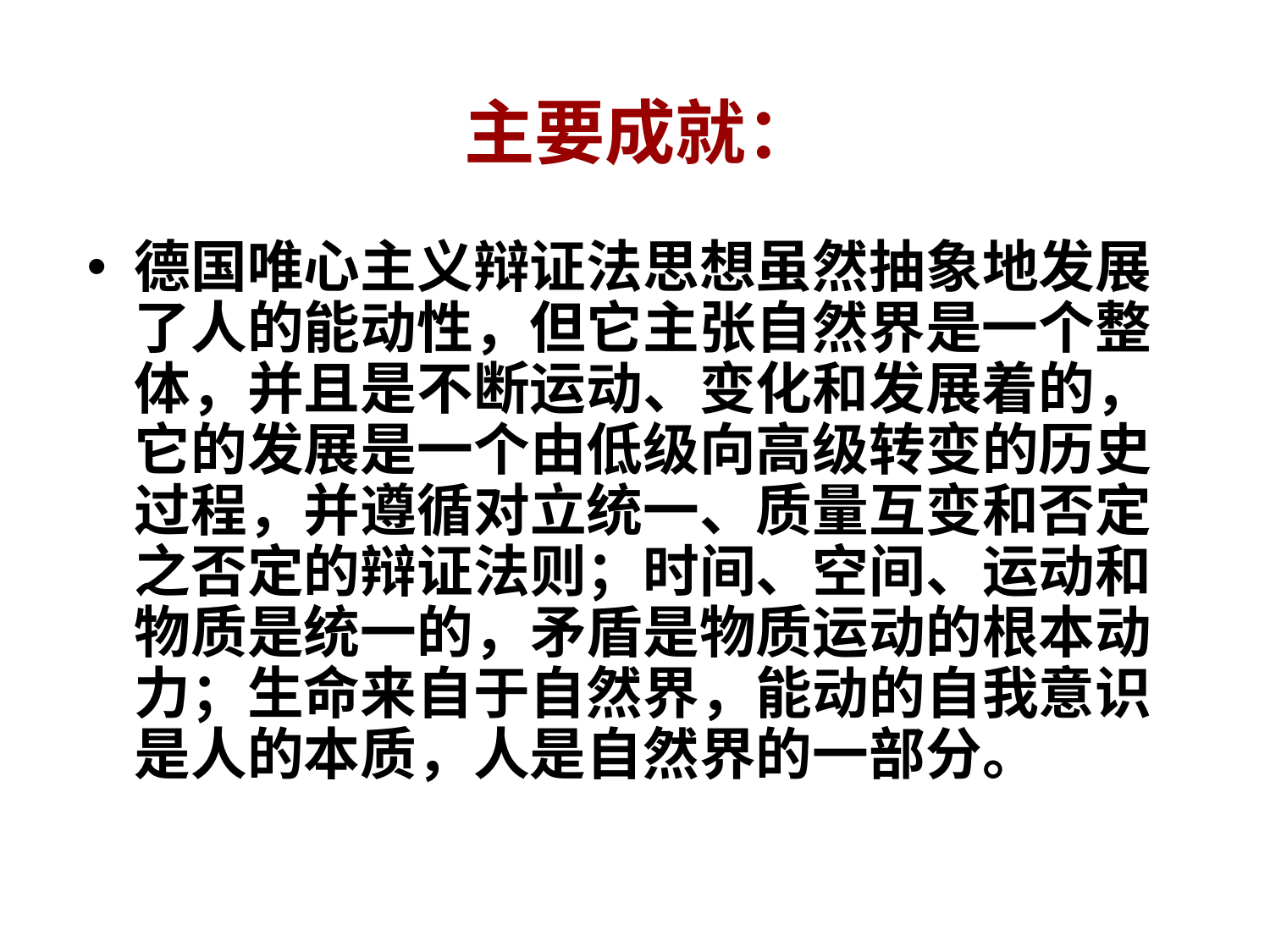

主要成就：
德国唯心主义辩证法思想虽然抽象地发展了人的能动性，但它主张自然界是一个整体，并且是不断运动、变化和发展着的，它的发展是一个由低级向高级转变的历史过程，并遵循对立统一、质量互变和否定之否定的辩证法则；时间、空间、运动和物质是统一的，矛盾是物质运动的根本动力；生命来自于自然界，能动的自我意识是人的本质，人是自然界的一部分。